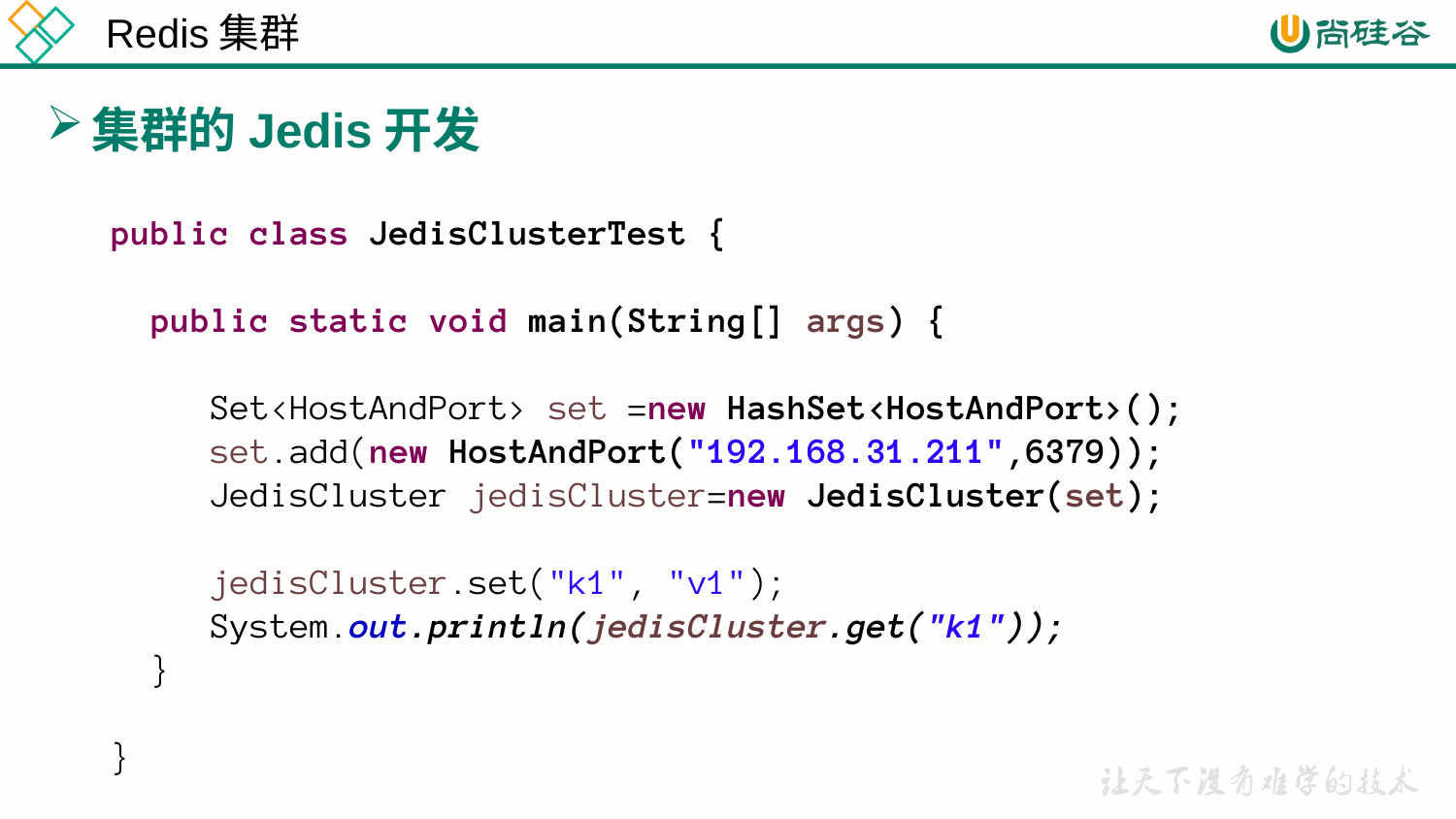

Redis集群
集群的Jedis开发
public class JedisClusterTest {

  public static void main(String[] args) {

     Set<HostAndPort> set =new HashSet<HostAndPort>();
     set.add(new HostAndPort("192.168.31.211",6379));
     JedisCluster jedisCluster=new JedisCluster(set);

     jedisCluster.set("k1", "v1");
     System.out.println(jedisCluster.get("k1"));
  }

}